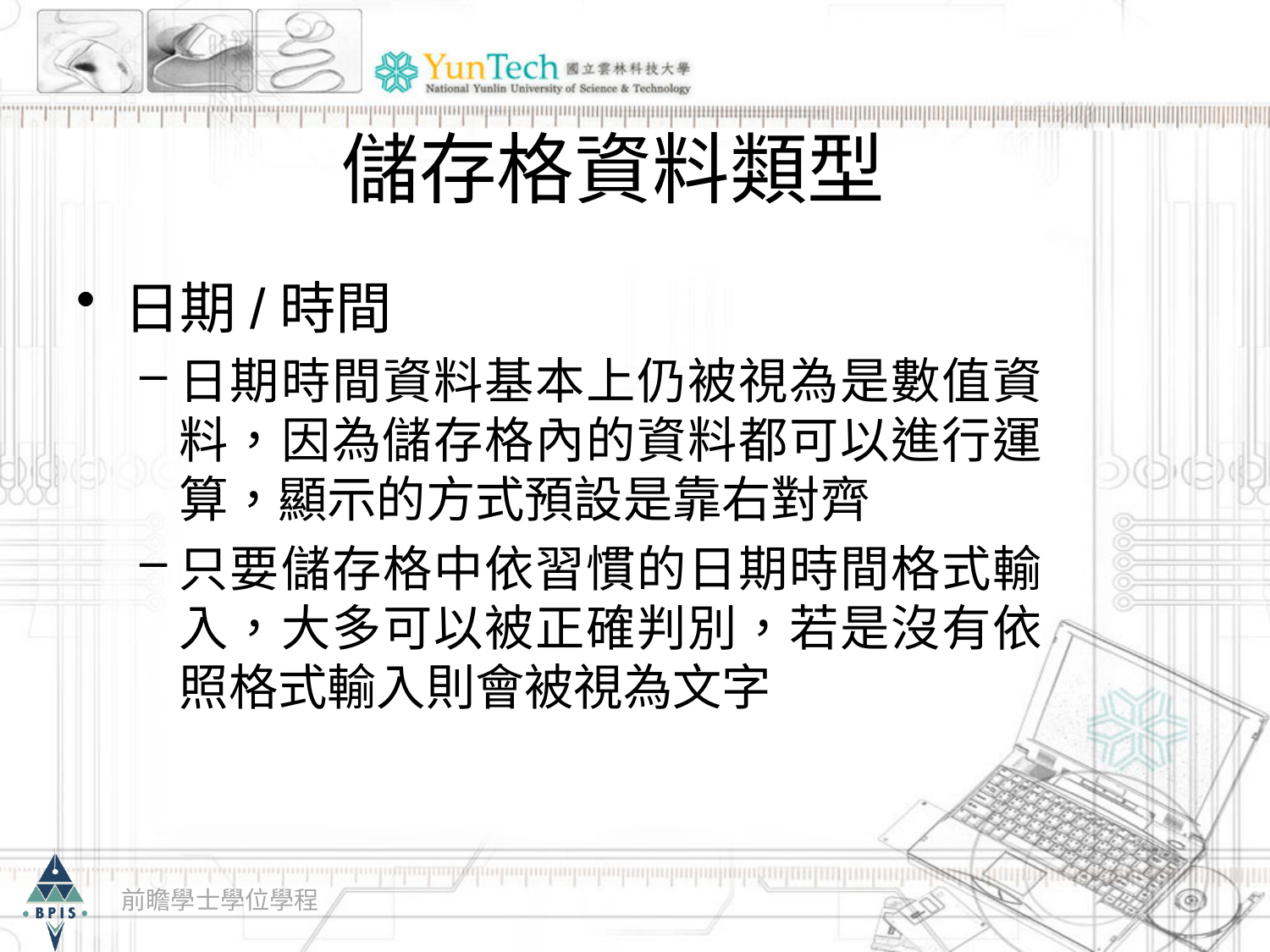

# 儲存格資料類型
日期/時間
日期時間資料基本上仍被視為是數值資料，因為儲存格內的資料都可以進行運算，顯示的方式預設是靠右對齊
只要儲存格中依習慣的日期時間格式輸入，大多可以被正確判別，若是沒有依照格式輸入則會被視為文字